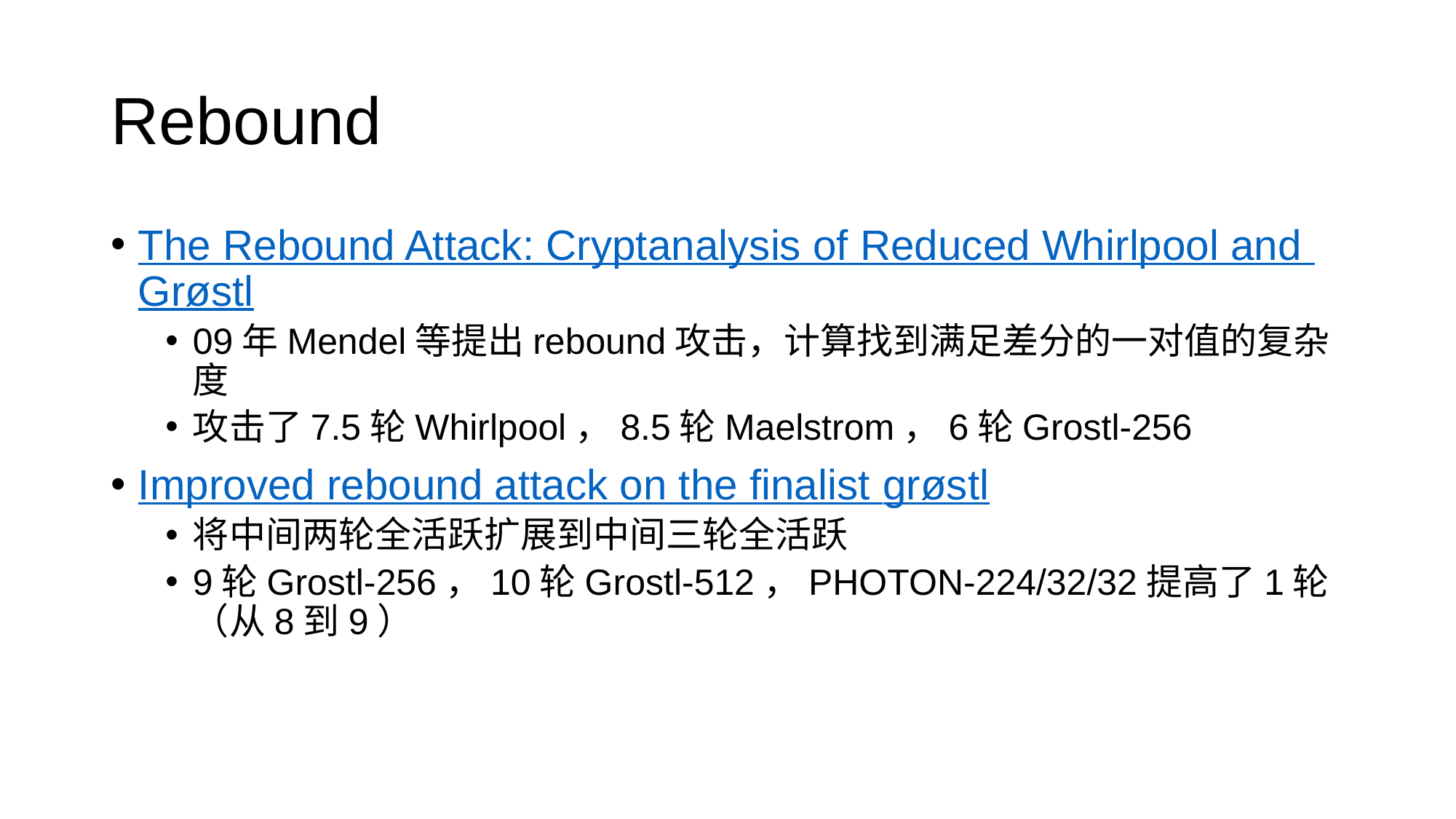

# Rebound
The Rebound Attack: Cryptanalysis of Reduced Whirlpool and Grøstl
09年Mendel等提出rebound攻击，计算找到满足差分的一对值的复杂度
攻击了7.5轮Whirlpool，8.5轮Maelstrom，6轮Grostl-256
Improved rebound attack on the finalist grøstl
将中间两轮全活跃扩展到中间三轮全活跃
9轮Grostl-256，10轮Grostl-512，PHOTON-224/32/32提高了1轮（从8到9）